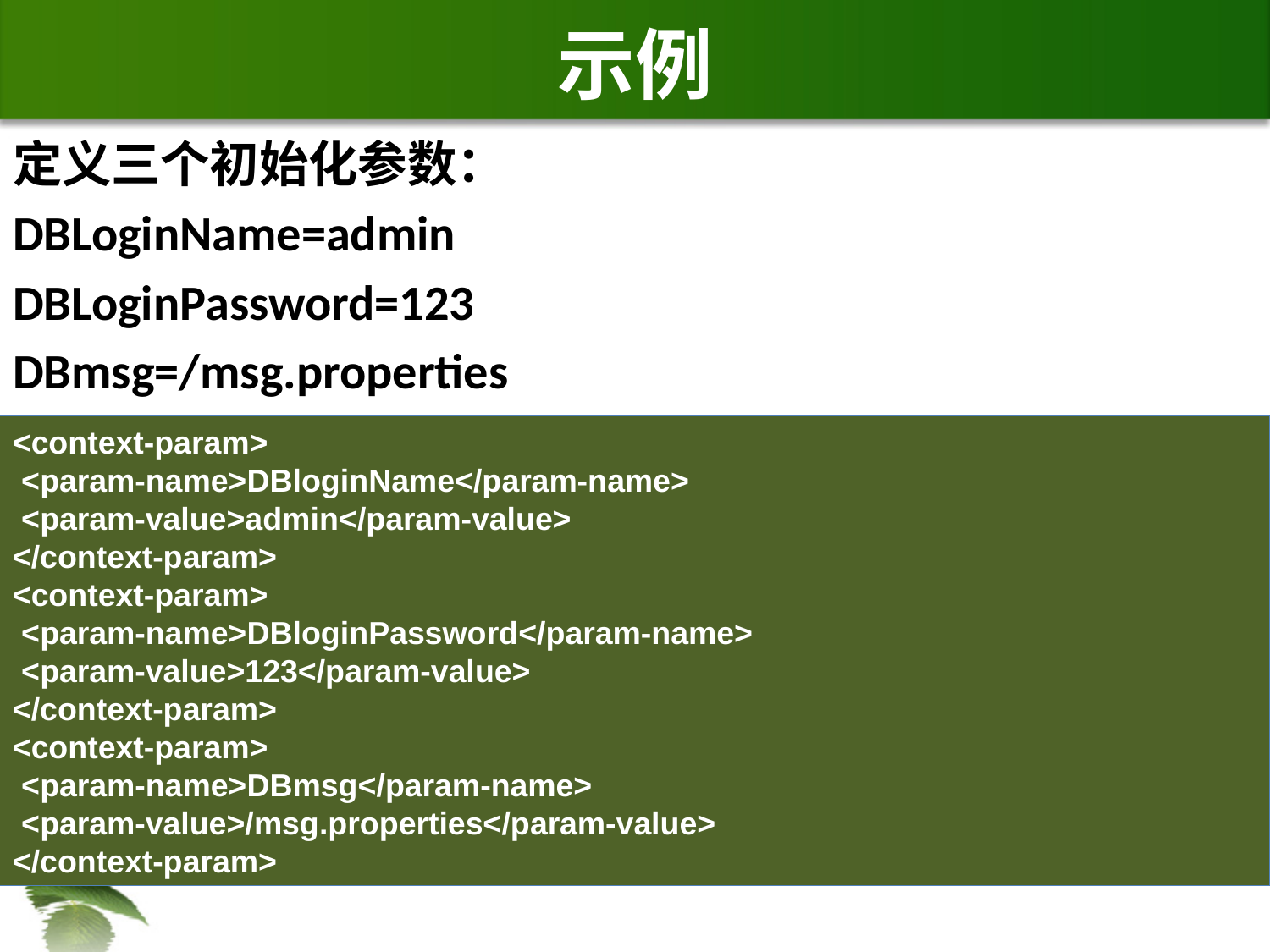

# 示例
定义三个初始化参数：
DBLoginName=admin
DBLoginPassword=123
DBmsg=/msg.properties
<context-param>
 <param-name>DBloginName</param-name>
 <param-value>admin</param-value>
</context-param>
<context-param>
 <param-name>DBloginPassword</param-name>
 <param-value>123</param-value>
</context-param>
<context-param>
 <param-name>DBmsg</param-name>
 <param-value>/msg.properties</param-value>
</context-param>